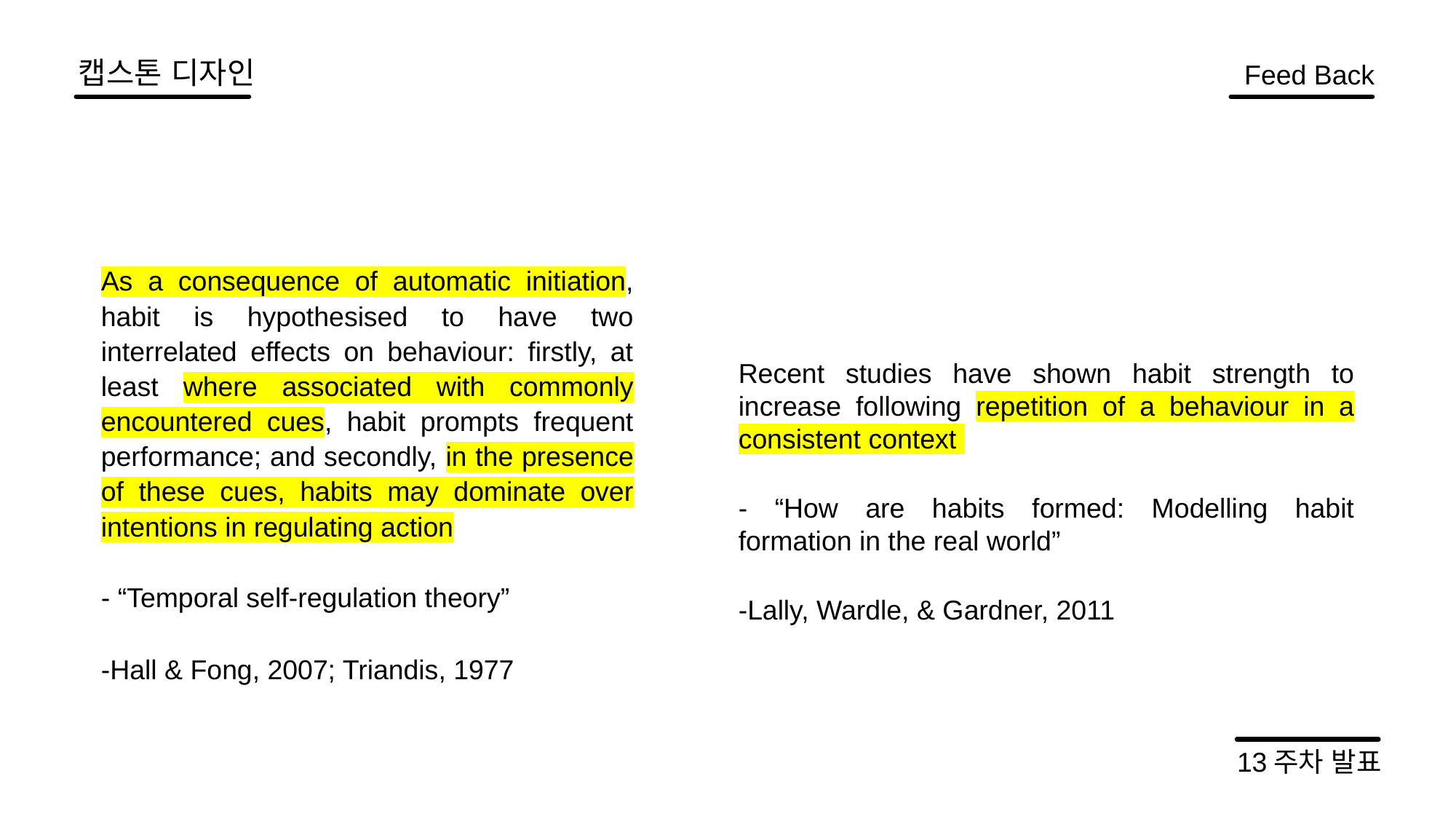

캡스톤 디자인
Feed Back
As a consequence of automatic initiation, habit is hypothesised to have two interrelated effects on behaviour: firstly, at least where associated with commonly encountered cues, habit prompts frequent performance; and secondly, in the presence of these cues, habits may dominate over intentions in regulating action
- “Temporal self-regulation theory”
-Hall & Fong, 2007; Triandis, 1977
Recent studies have shown habit strength to increase following repetition of a behaviour in a consistent context
- “How are habits formed: Modelling habit formation in the real world”
-Lally, Wardle, & Gardner, 2011
13주차 발표